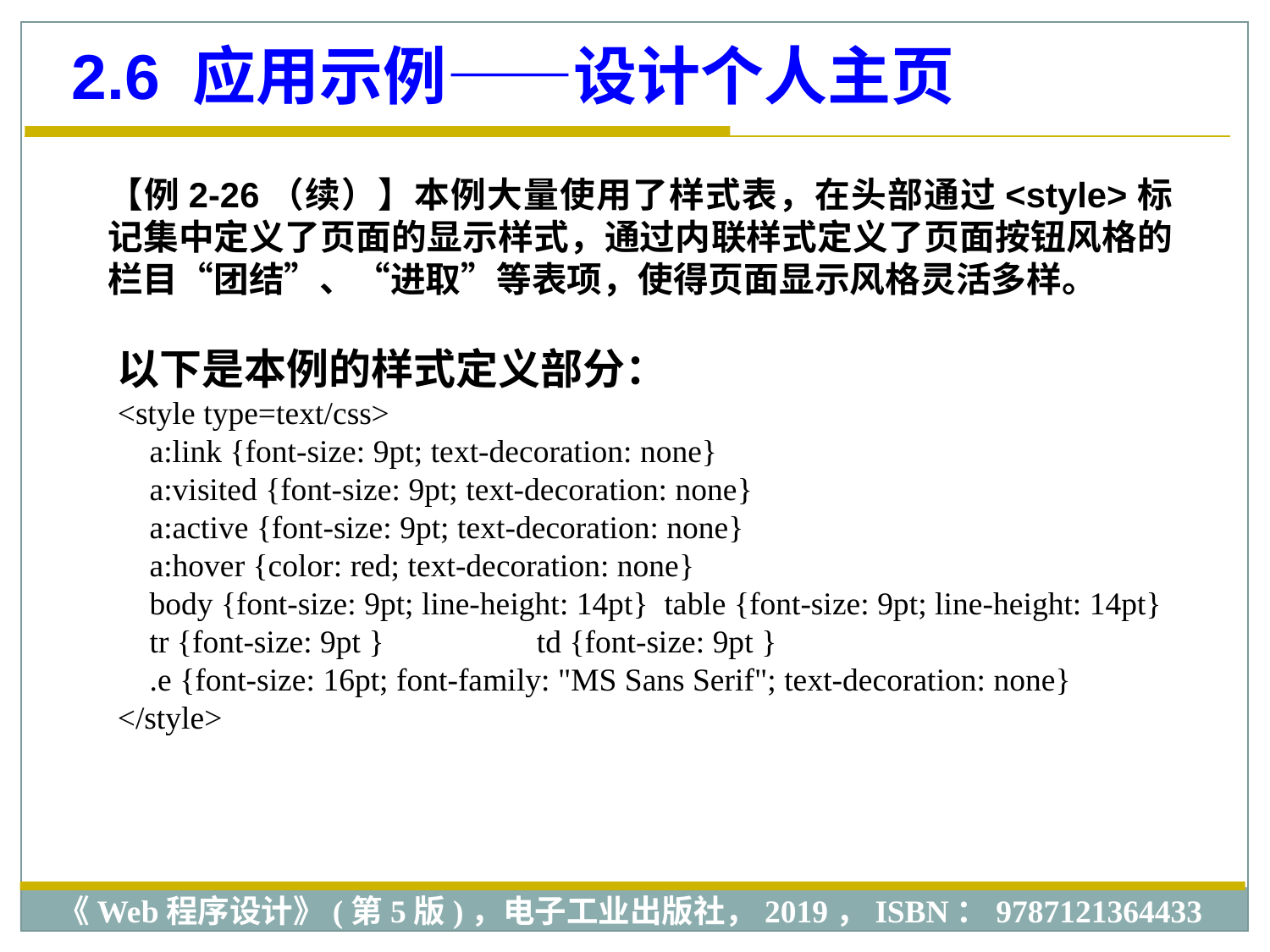

2.6 应用示例——设计个人主页
【例2-26（续）】本例大量使用了样式表，在头部通过<style>标记集中定义了页面的显示样式，通过内联样式定义了页面按钮风格的栏目“团结”、“进取”等表项，使得页面显示风格灵活多样。
以下是本例的样式定义部分：
<style type=text/css>
    a:link {font-size: 9pt; text-decoration: none}
    a:visited {font-size: 9pt; text-decoration: none}
    a:active {font-size: 9pt; text-decoration: none}
    a:hover {color: red; text-decoration: none}
    body {font-size: 9pt; line-height: 14pt}  table {font-size: 9pt; line-height: 14pt}
    tr {font-size: 9pt }                   td {font-size: 9pt }
    .e {font-size: 16pt; font-family: "MS Sans Serif"; text-decoration: none}
</style>